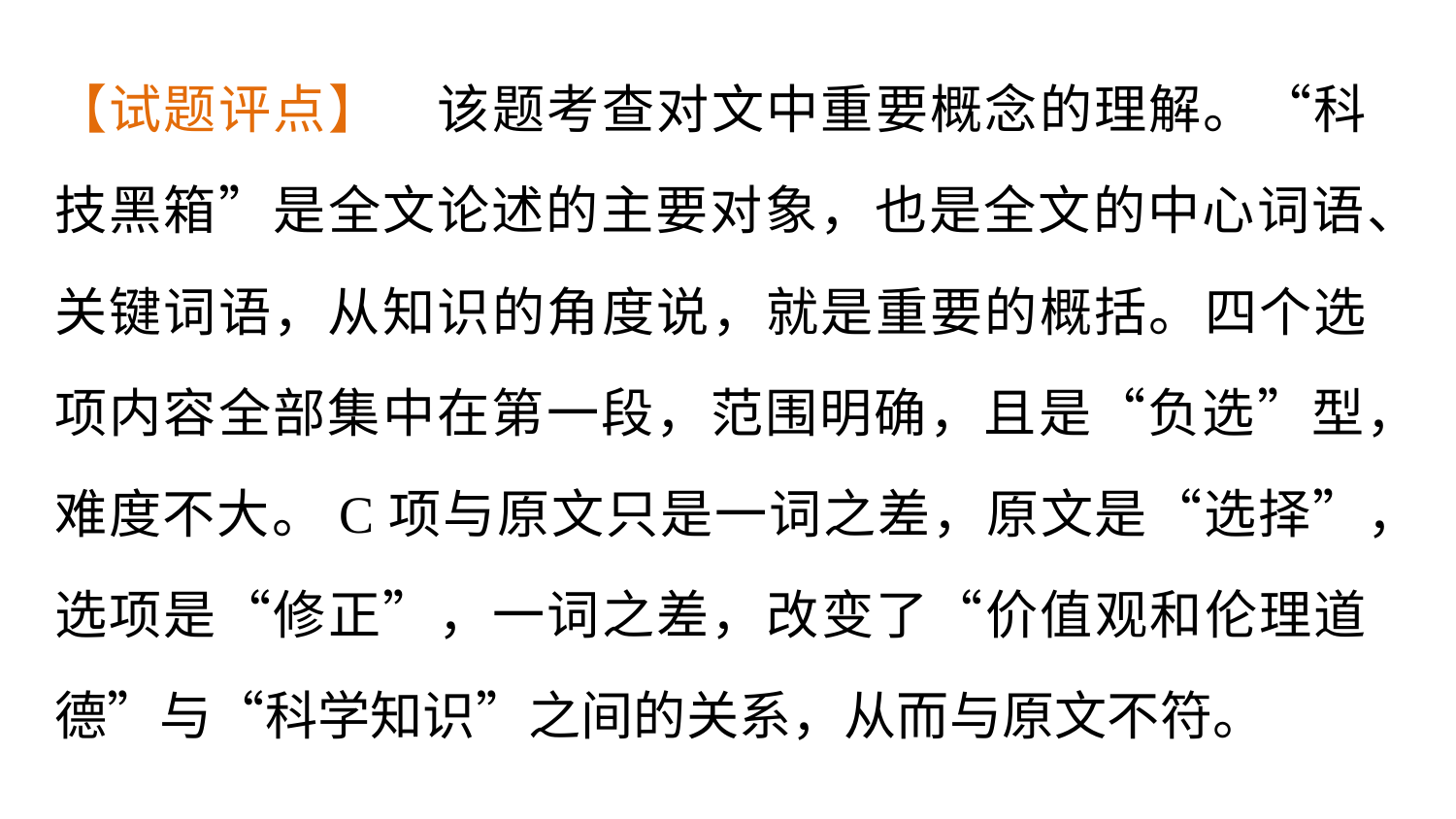

【试题评点】　该题考查对文中重要概念的理解。“科技黑箱”是全文论述的主要对象，也是全文的中心词语、关键词语，从知识的角度说，就是重要的概括。四个选项内容全部集中在第一段，范围明确，且是“负选”型，难度不大。C项与原文只是一词之差，原文是“选择”，选项是“修正”，一词之差，改变了“价值观和伦理道德”与“科学知识”之间的关系，从而与原文不符。